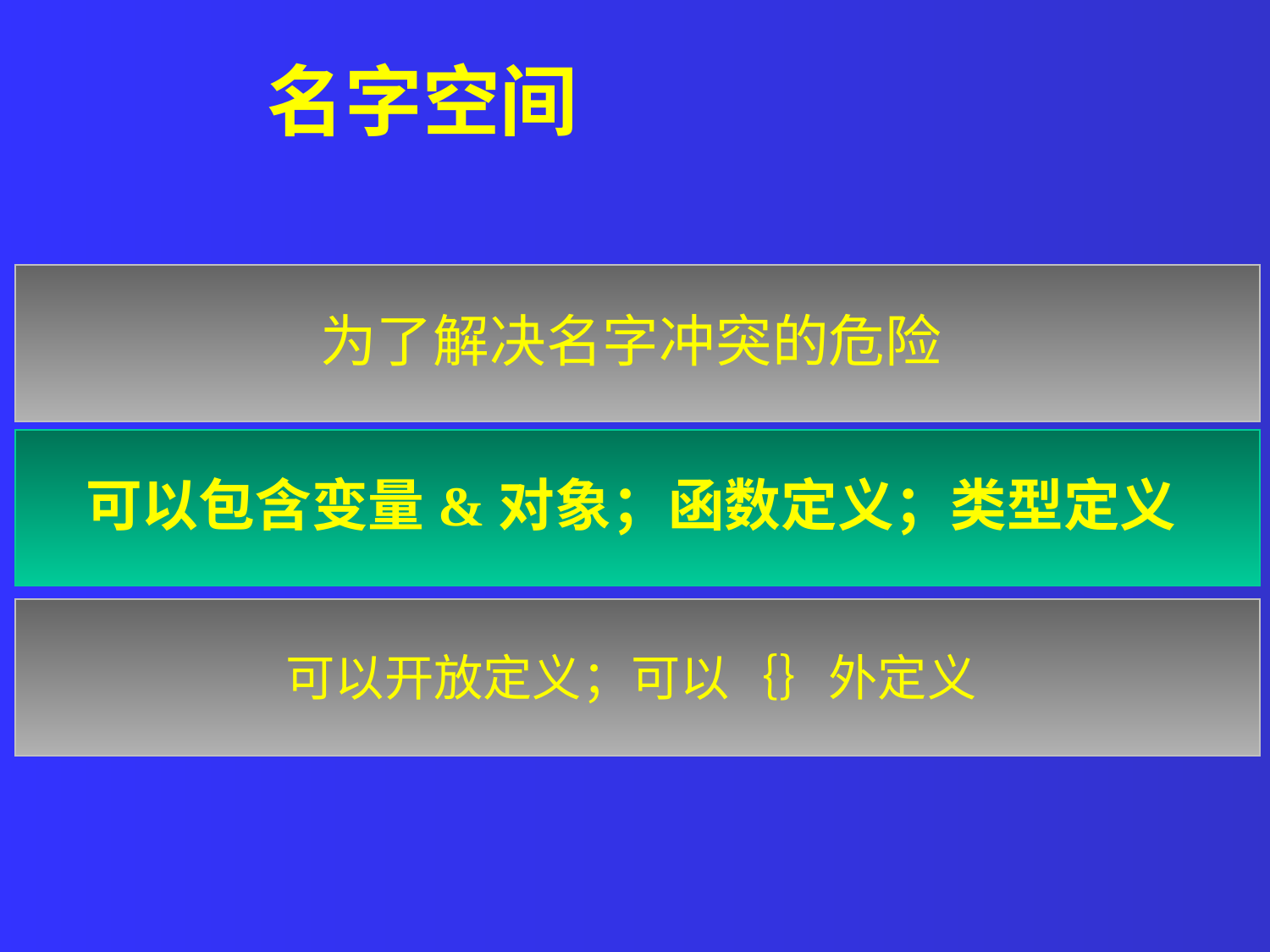

名字空间
为了解决名字冲突的危险
可以包含变量&对象；函数定义；类型定义
可以开放定义；可以｛｝外定义